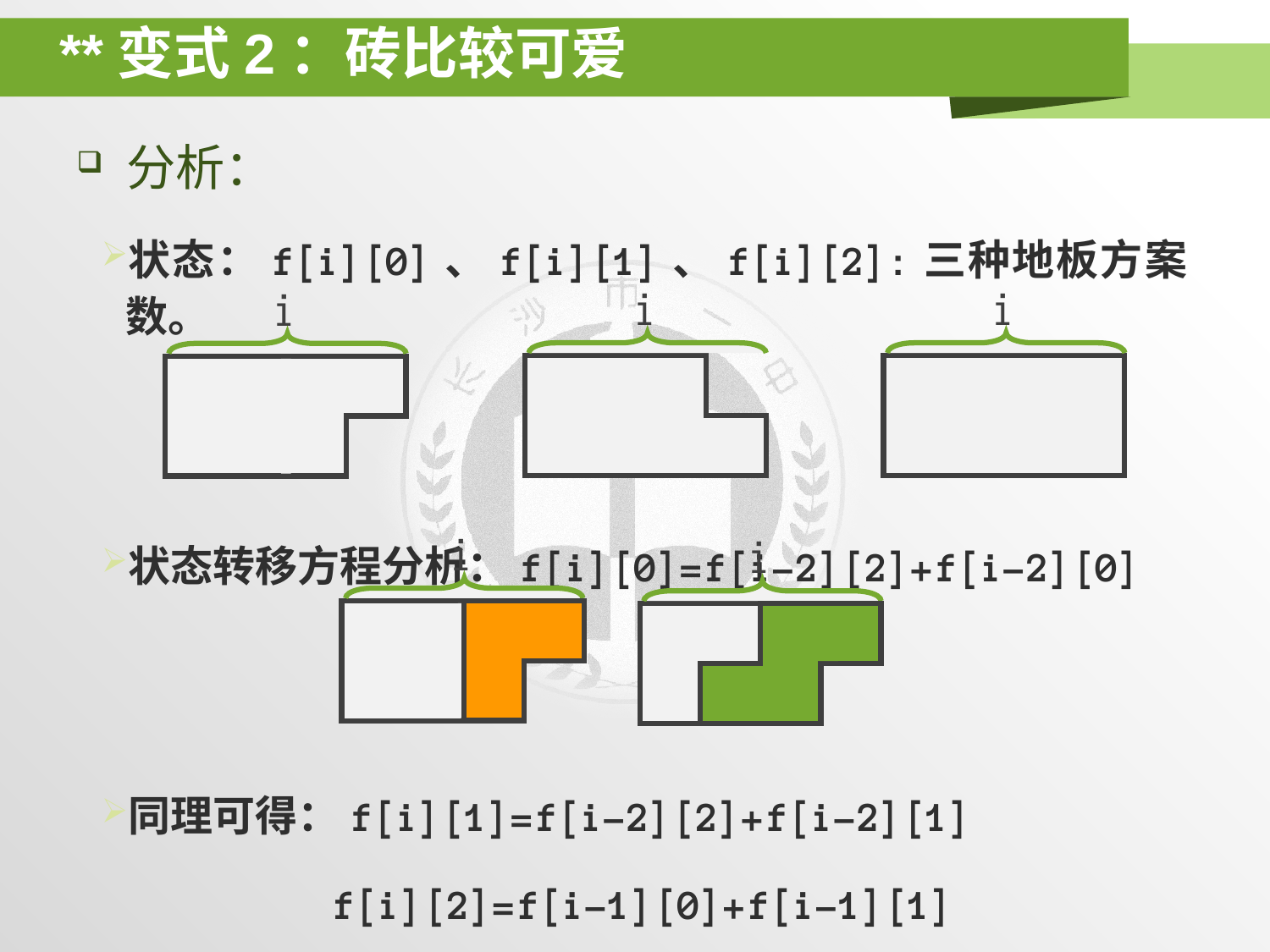

# **变式2：砖比较可爱
分析：
状态：f[i][0]、f[i][1]、f[i][2]:三种地板方案数。

状态转移方程分析：f[i][0]=f[i-2][2]+f[i-2][0]

同理可得：f[i][1]=f[i-2][2]+f[i-2][1]
          f[i][2]=f[i-1][0]+f[i-1][1]

i
i
i

i
i